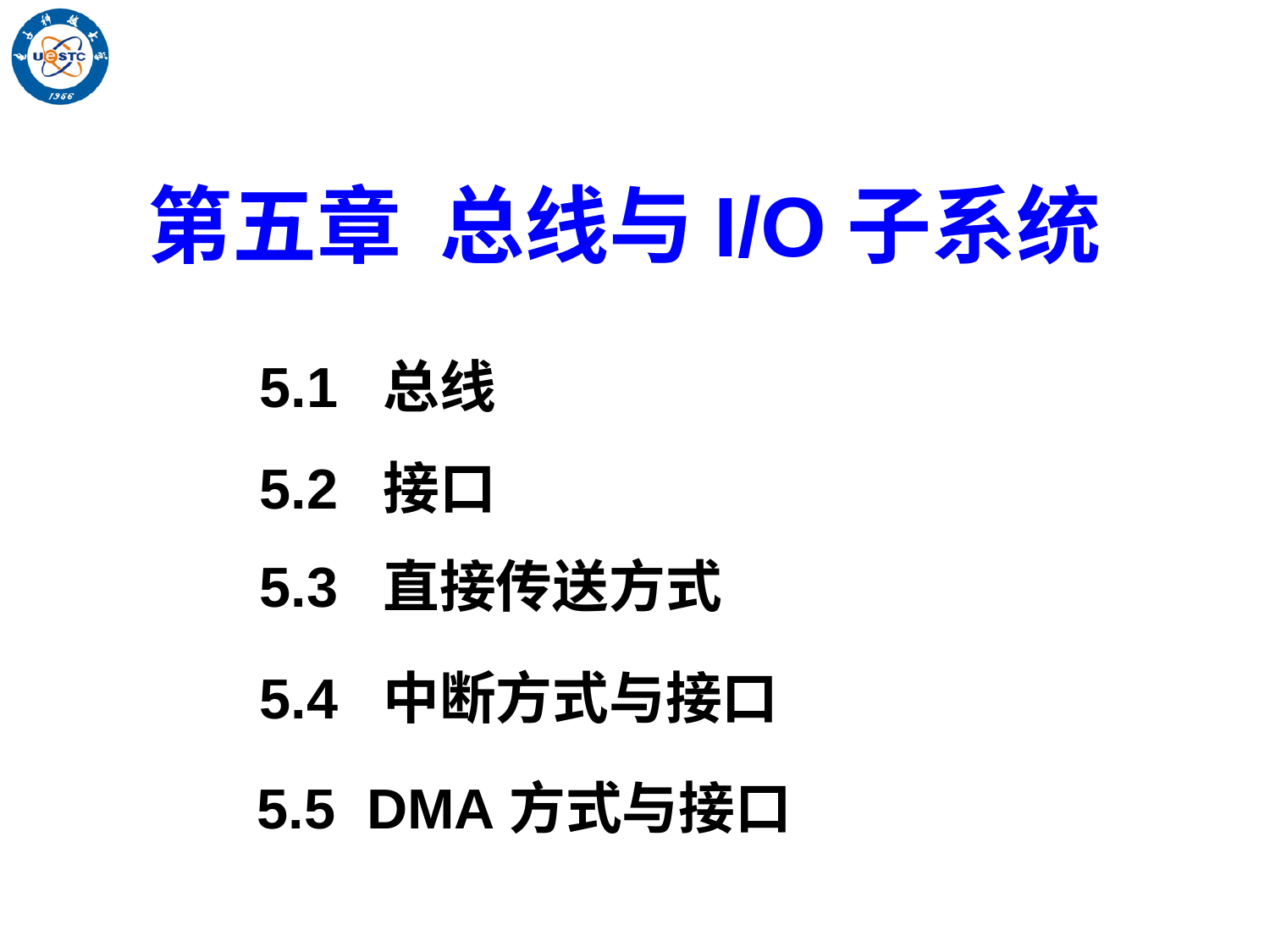

第五章  总线与I/O子系统
5.1  总线
5.2  接口
5.3  直接传送方式
5.4  中断方式与接口
5.5  DMA方式与接口